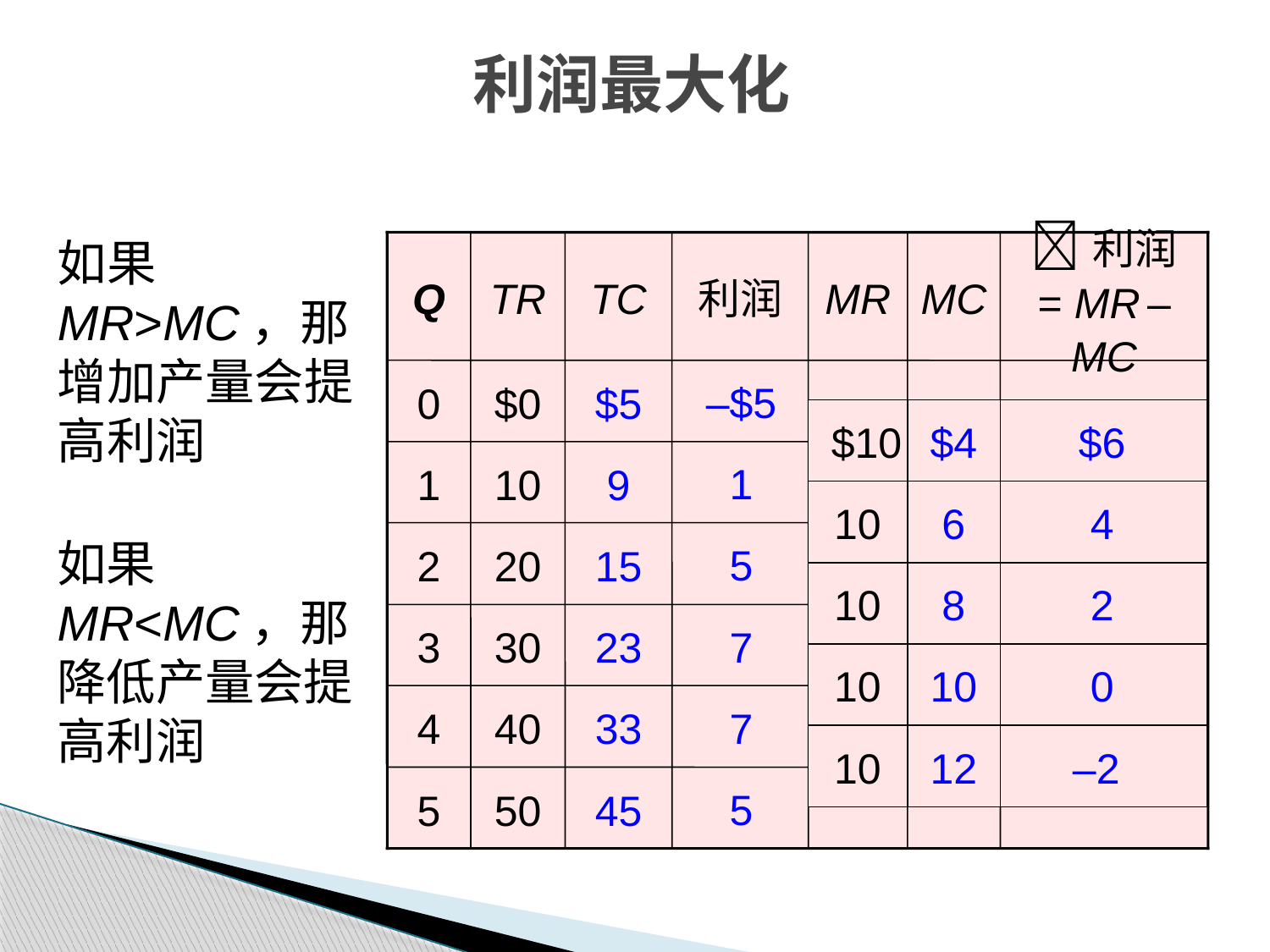

利润最大化
如果MR>MC，那增加产量会提高利润

Q

TR

TC

利润

MR

MC

Δ利润 = MR – MC

–$5
1
5
7
7
5
0

$0
$5
9
15
23
33
45

$10
$4
6
8
10
12
$6
4
2
0
–2

1

10

10

2

20

如果MR<MC，那降低产量会提高利润
10

3

30

10

4

40

10

5

50